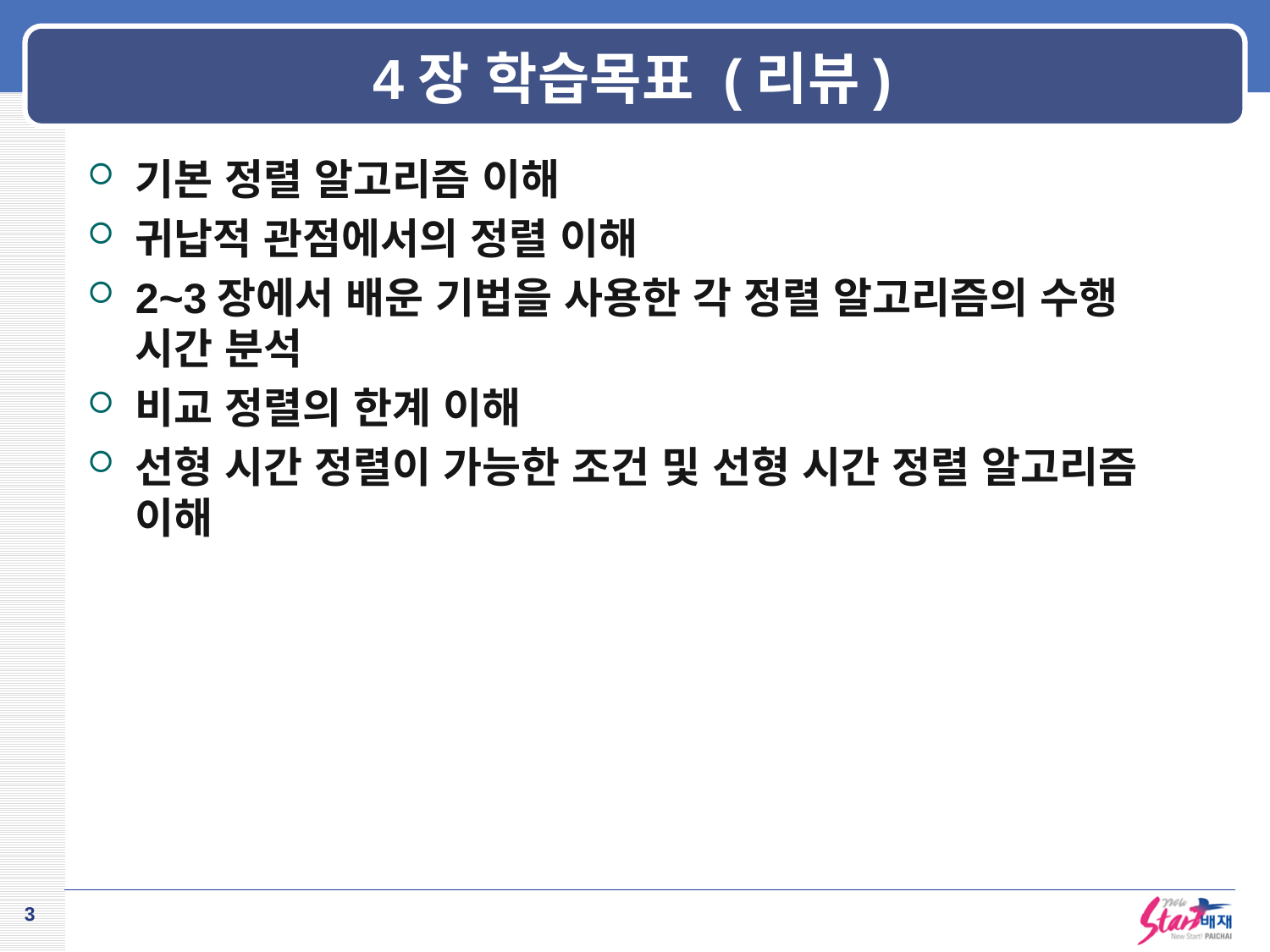

# 4장 학습목표 (리뷰)
기본 정렬 알고리즘 이해
귀납적 관점에서의 정렬 이해
2~3장에서 배운 기법을 사용한 각 정렬 알고리즘의 수행 시간 분석
비교 정렬의 한계 이해
선형 시간 정렬이 가능한 조건 및 선형 시간 정렬 알고리즘 이해
3